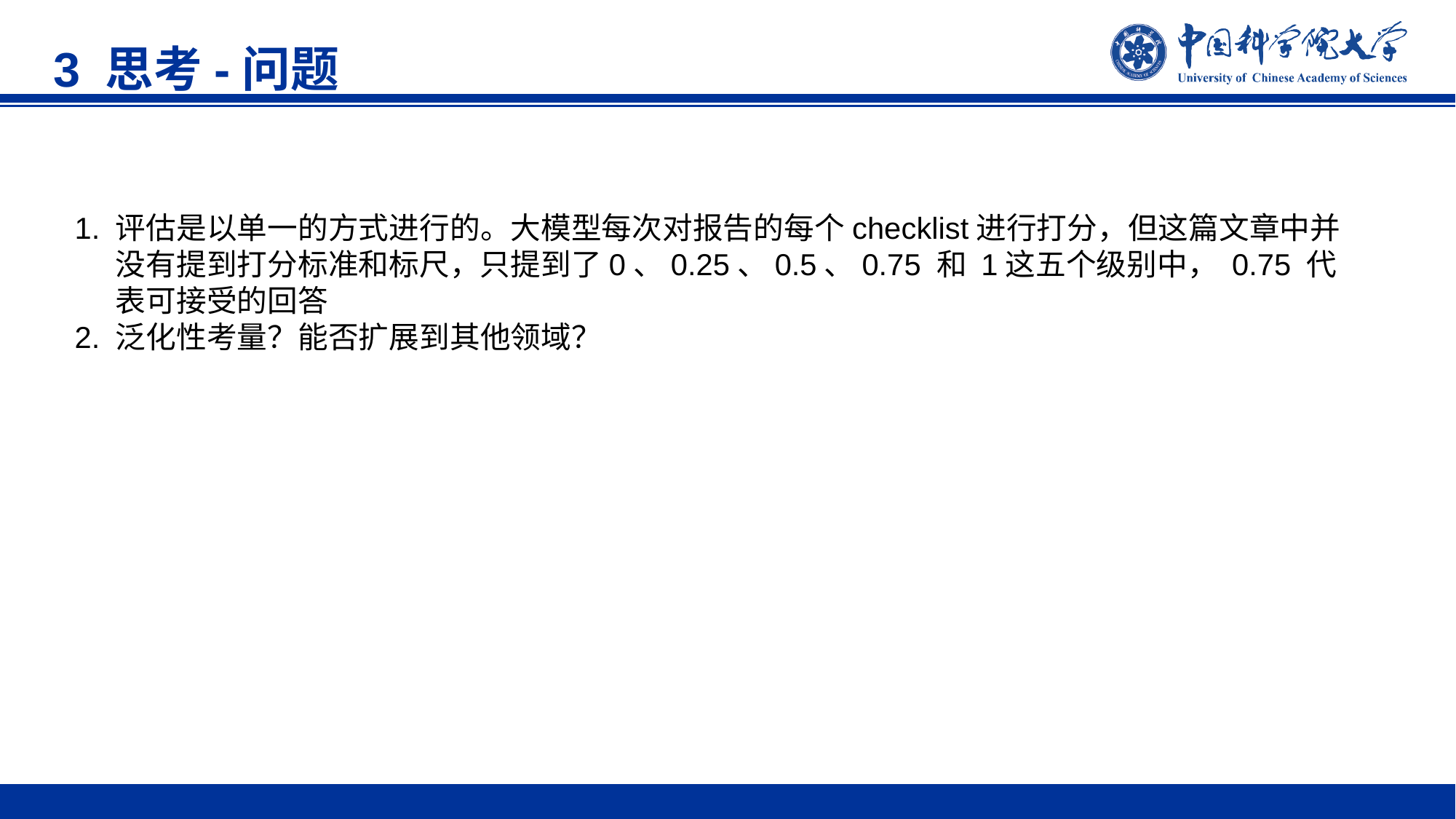

3 思考-问题

评估是以单一的方式进行的。大模型每次对报告的每个checklist进行打分，但这篇文章中并没有提到打分标准和标尺，只提到了0、0.25、0.5、0.75 和 1这五个级别中， 0.75 代表可接受的回答
泛化性考量？能否扩展到其他领域？

11